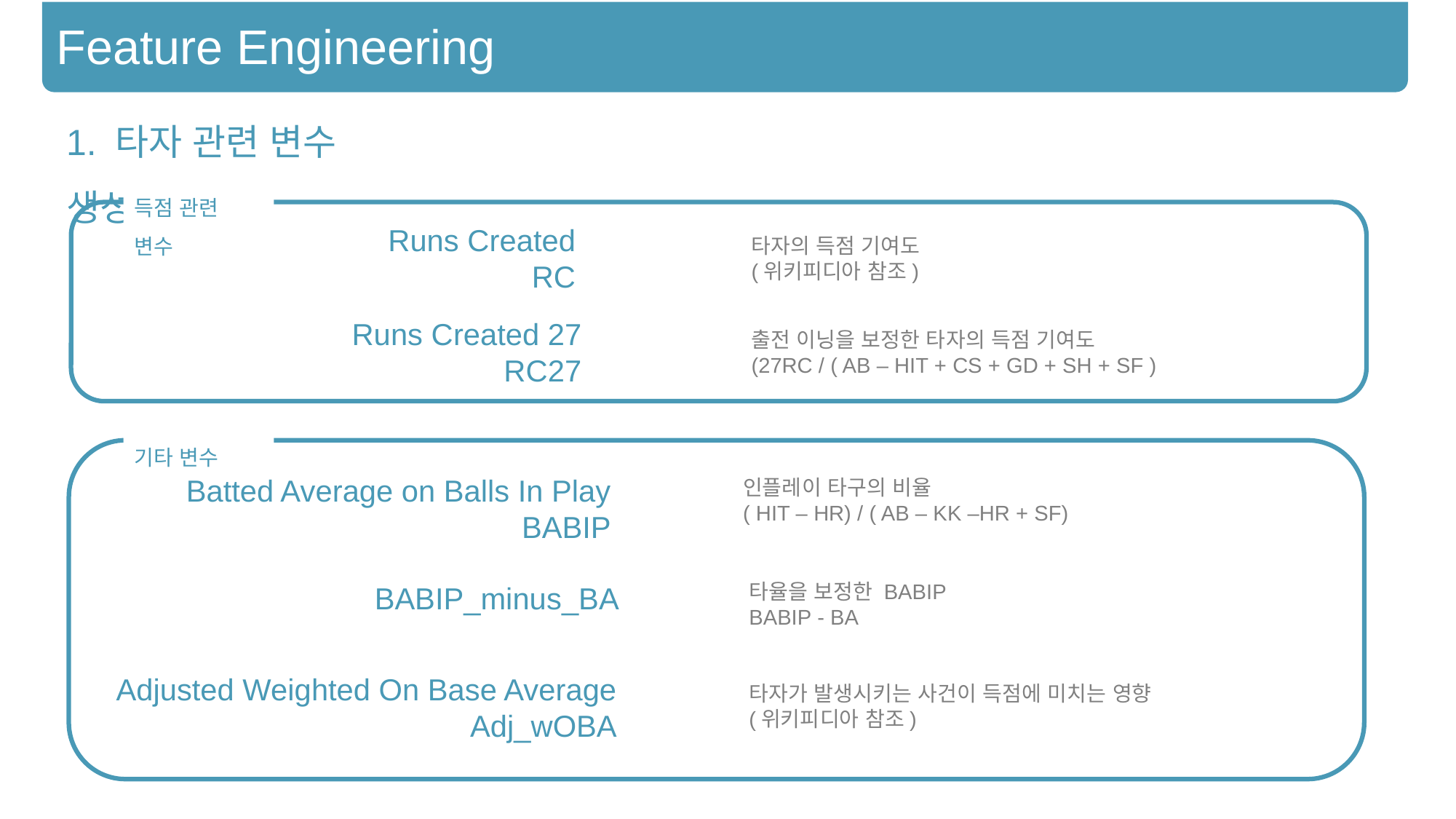

Feature Engineering
1. 타자 관련 변수 생성
득점 관련 변수

Runs Created
RC
타자의 득점 기여도
(위키피디아 참조)
Runs Created 27
RC27

출전 이닝을 보정한 타자의 득점 기여도
(27RC / ( AB – HIT + CS + GD + SH + SF )
기타 변수

Batted Average on Balls In Play
BABIP
인플레이 타구의 비율
( HIT – HR) / ( AB – KK –HR + SF)
타율을 보정한 BABIP
BABIP - BA
BABIP_minus_BA
Adjusted Weighted On Base Average
 Adj_wOBA
타자가 발생시키는 사건이 득점에 미치는 영향
(위키피디아 참조)